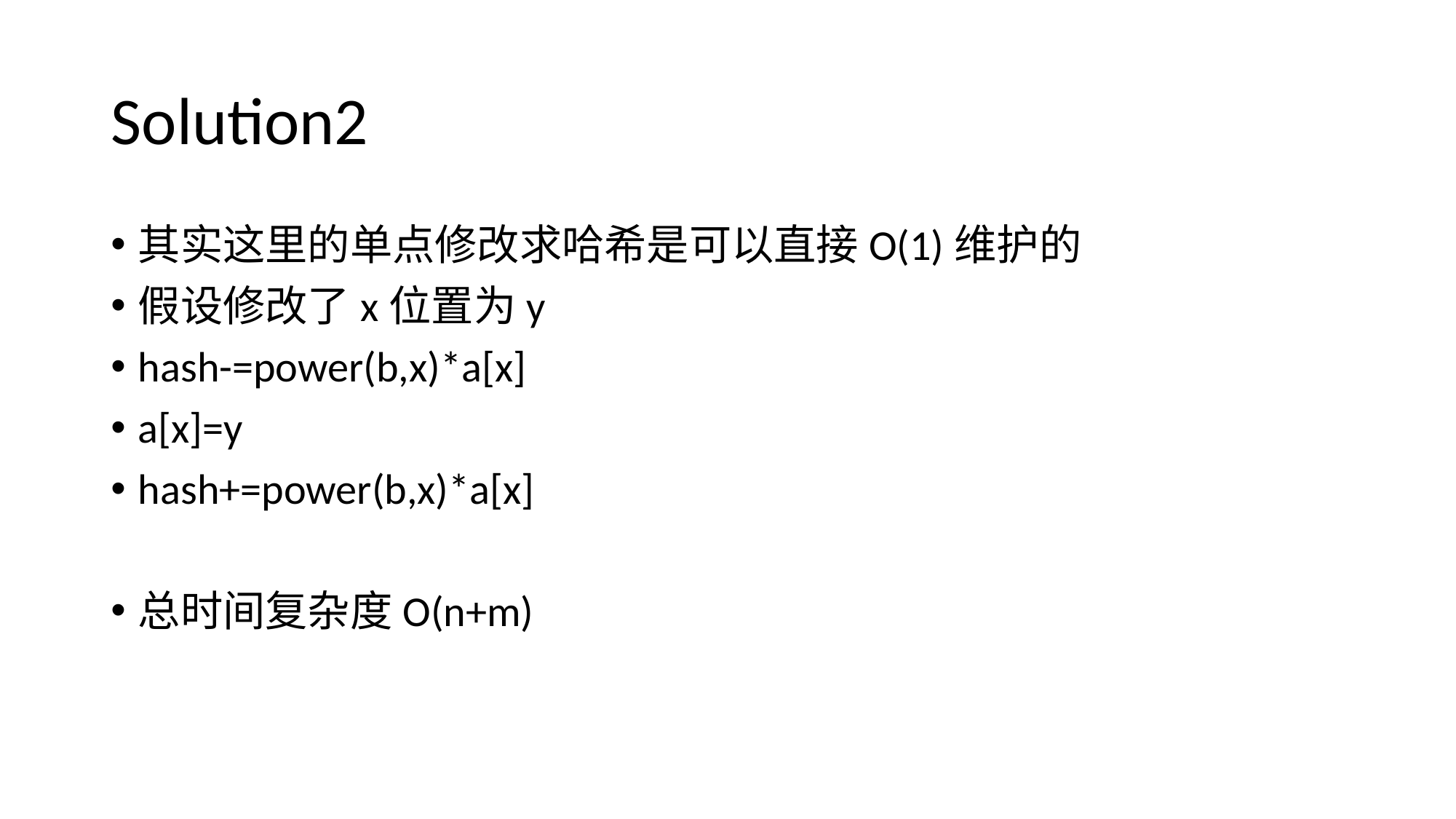

# Solution2
其实这里的单点修改求哈希是可以直接O(1)维护的
假设修改了x位置为y
hash-=power(b,x)*a[x]
a[x]=y
hash+=power(b,x)*a[x]

总时间复杂度O(n+m)